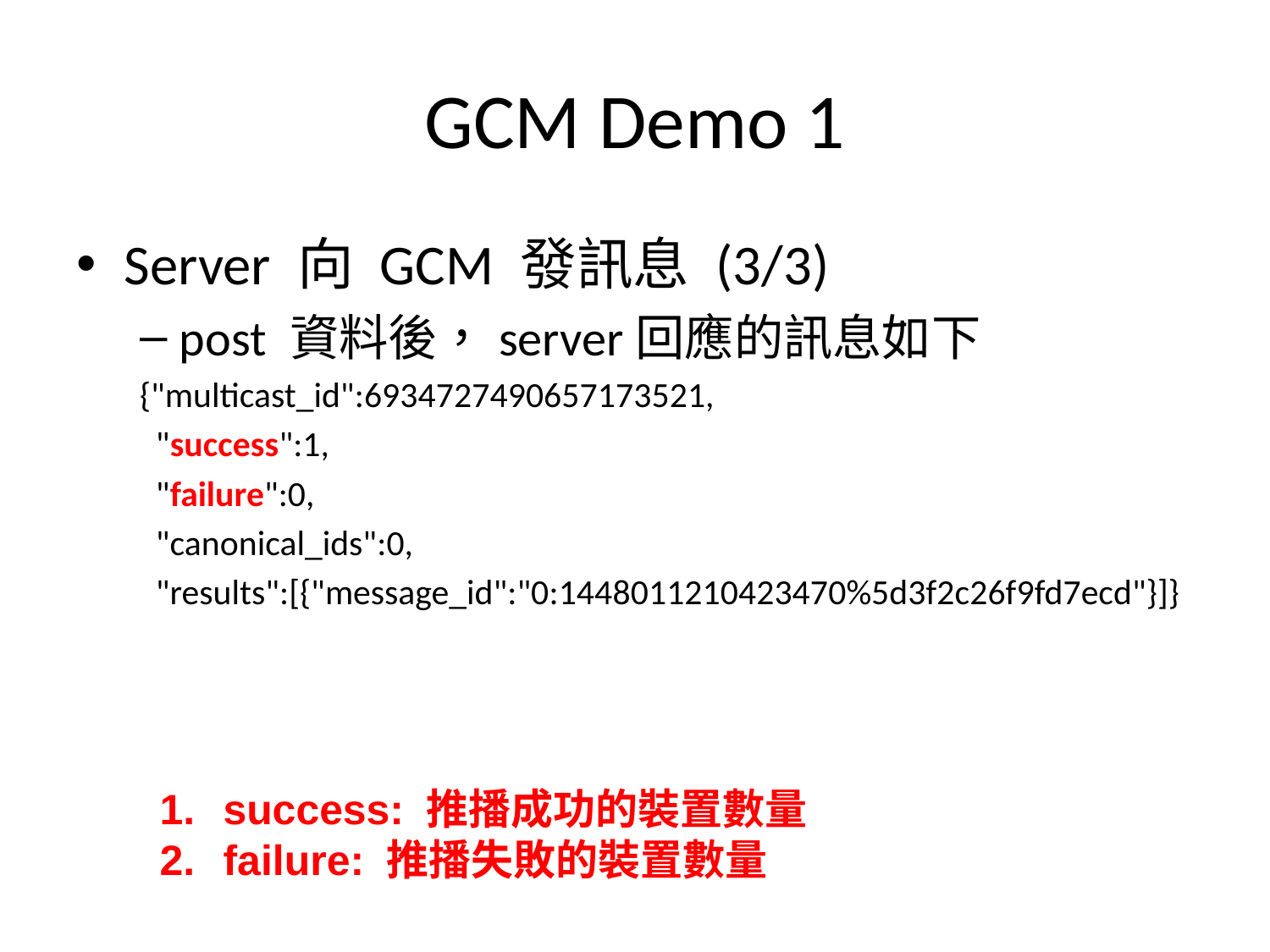

# GCM Demo 1
Server 向 GCM 發訊息 (3/3)
post 資料後，server回應的訊息如下
{"multicast_id":6934727490657173521,
  "success":1,
  "failure":0,
  "canonical_ids":0,
  "results":[{"message_id":"0:1448011210423470%5d3f2c26f9fd7ecd"}]}
success: 推播成功的裝置數量
failure: 推播失敗的裝置數量